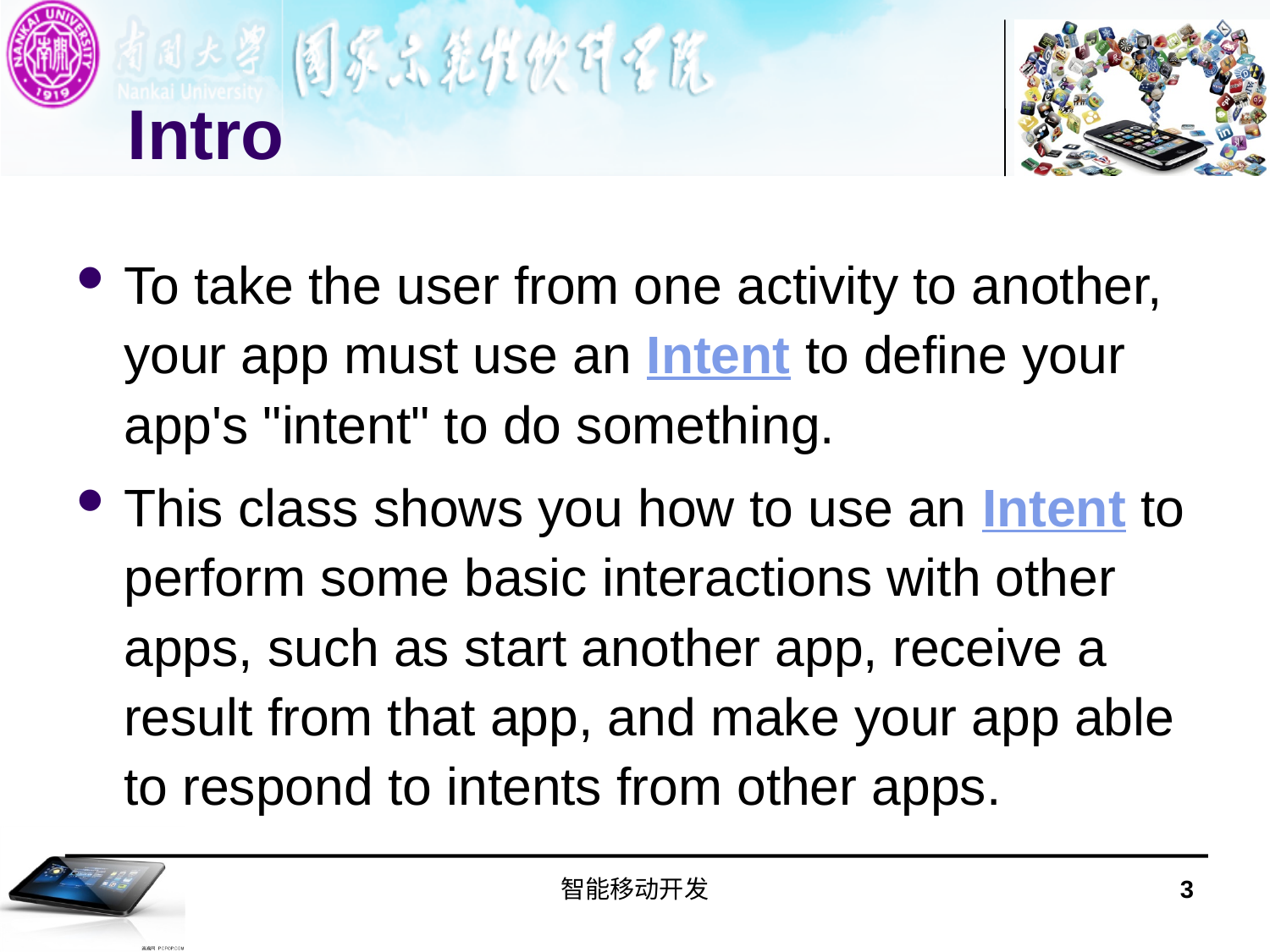

# Intro
To take the user from one activity to another, your app must use an Intent to define your app's "intent" to do something.
This class shows you how to use an Intent to perform some basic interactions with other apps, such as start another app, receive a result from that app, and make your app able to respond to intents from other apps.
智能移动开发
3